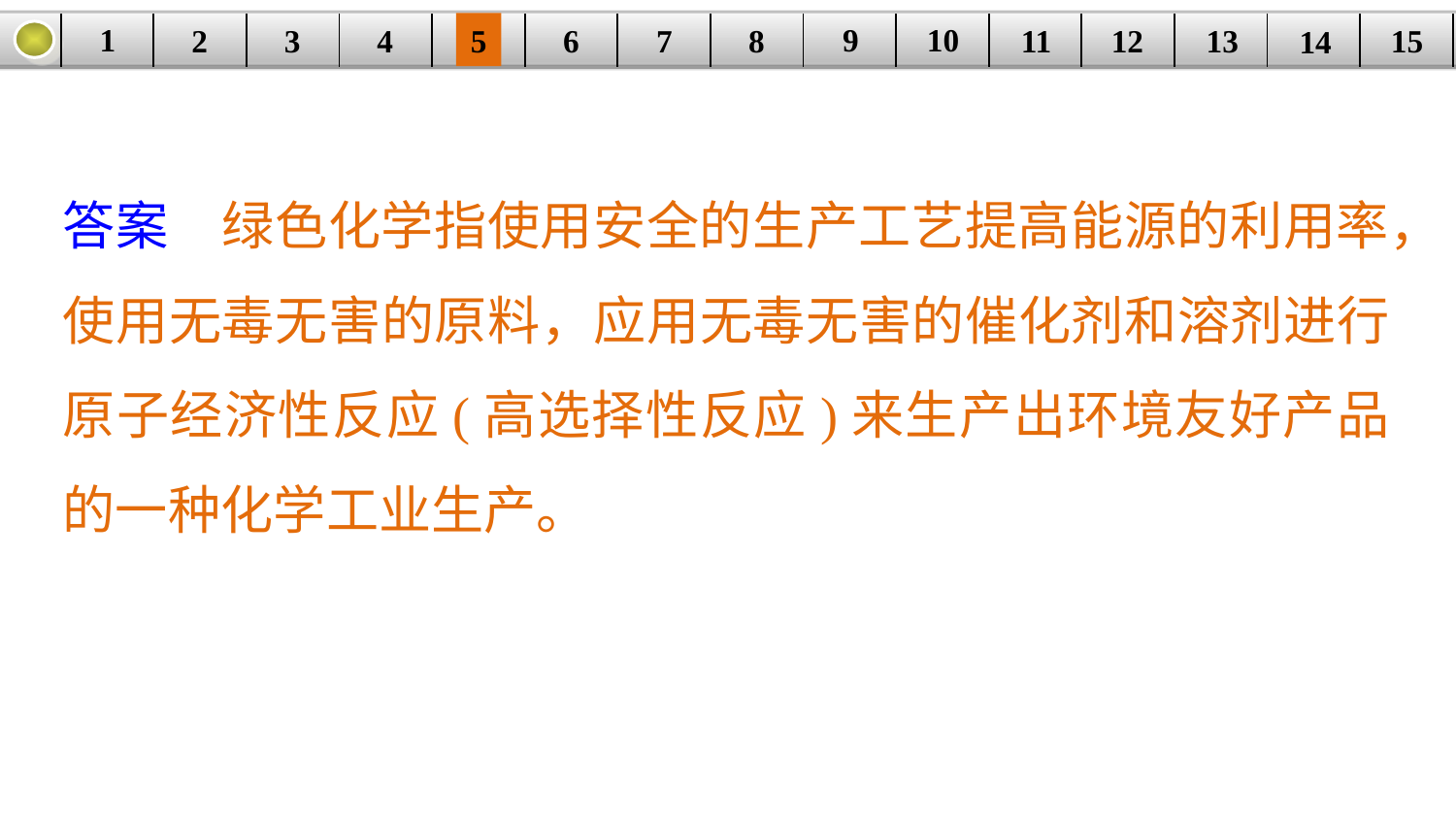

9
10
1
3
4
5
6
8
11
2
12
15
|  |  |  |  |  |  |  |  |  |  |  |  |  |  |  |
| --- | --- | --- | --- | --- | --- | --- | --- | --- | --- | --- | --- | --- | --- | --- |
7
13
14

答案　绿色化学指使用安全的生产工艺提高能源的利用率，使用无毒无害的原料，应用无毒无害的催化剂和溶剂进行原子经济性反应(高选择性反应)来生产出环境友好产品的一种化学工业生产。